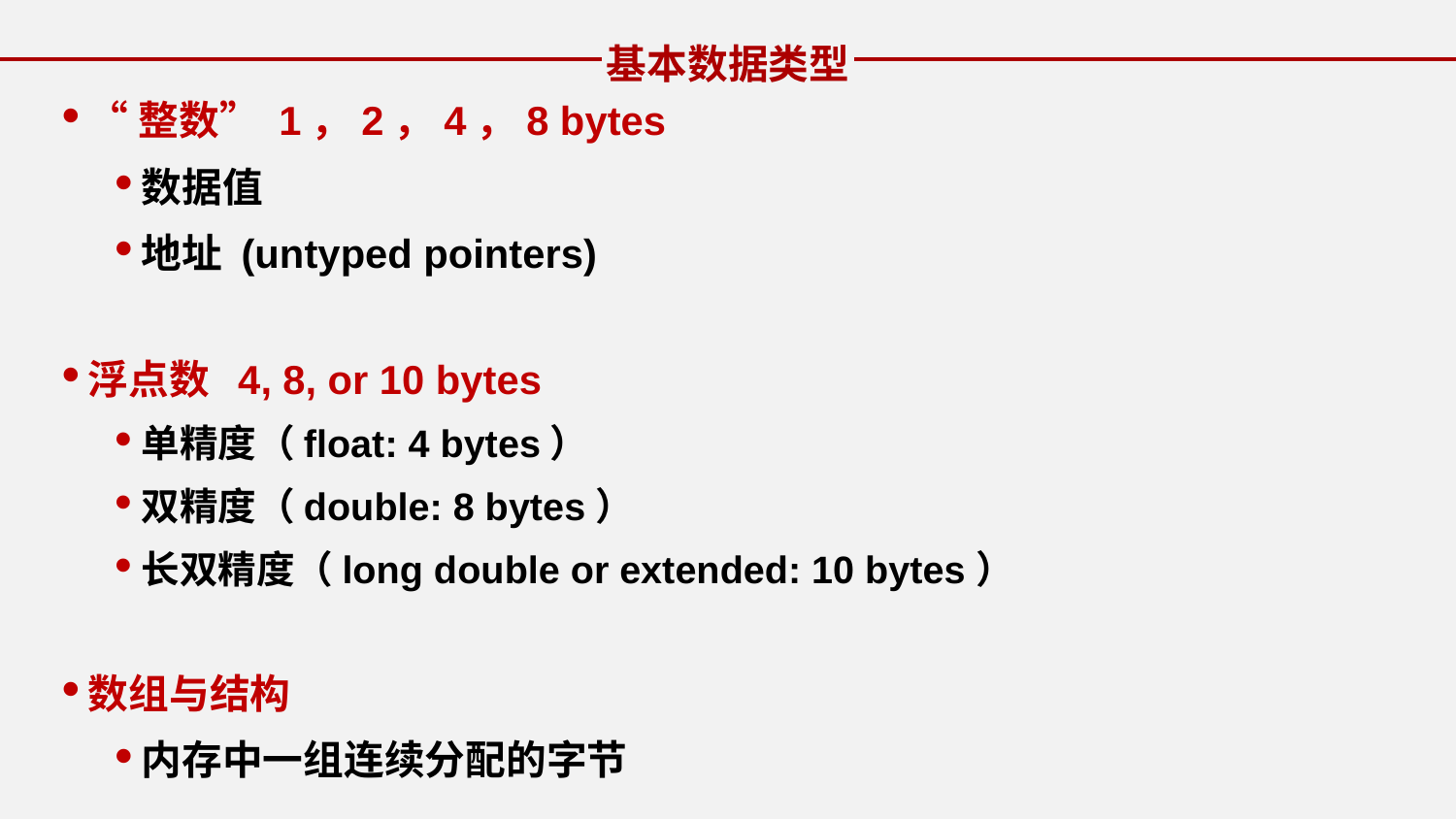

基本数据类型
“整数” 1，2，4，8 bytes
数据值
地址 (untyped pointers)

浮点数  4, 8, or 10 bytes
单精度（float: 4 bytes）
双精度（double: 8 bytes）
长双精度（long double or extended: 10 bytes）

数组与结构
内存中一组连续分配的字节